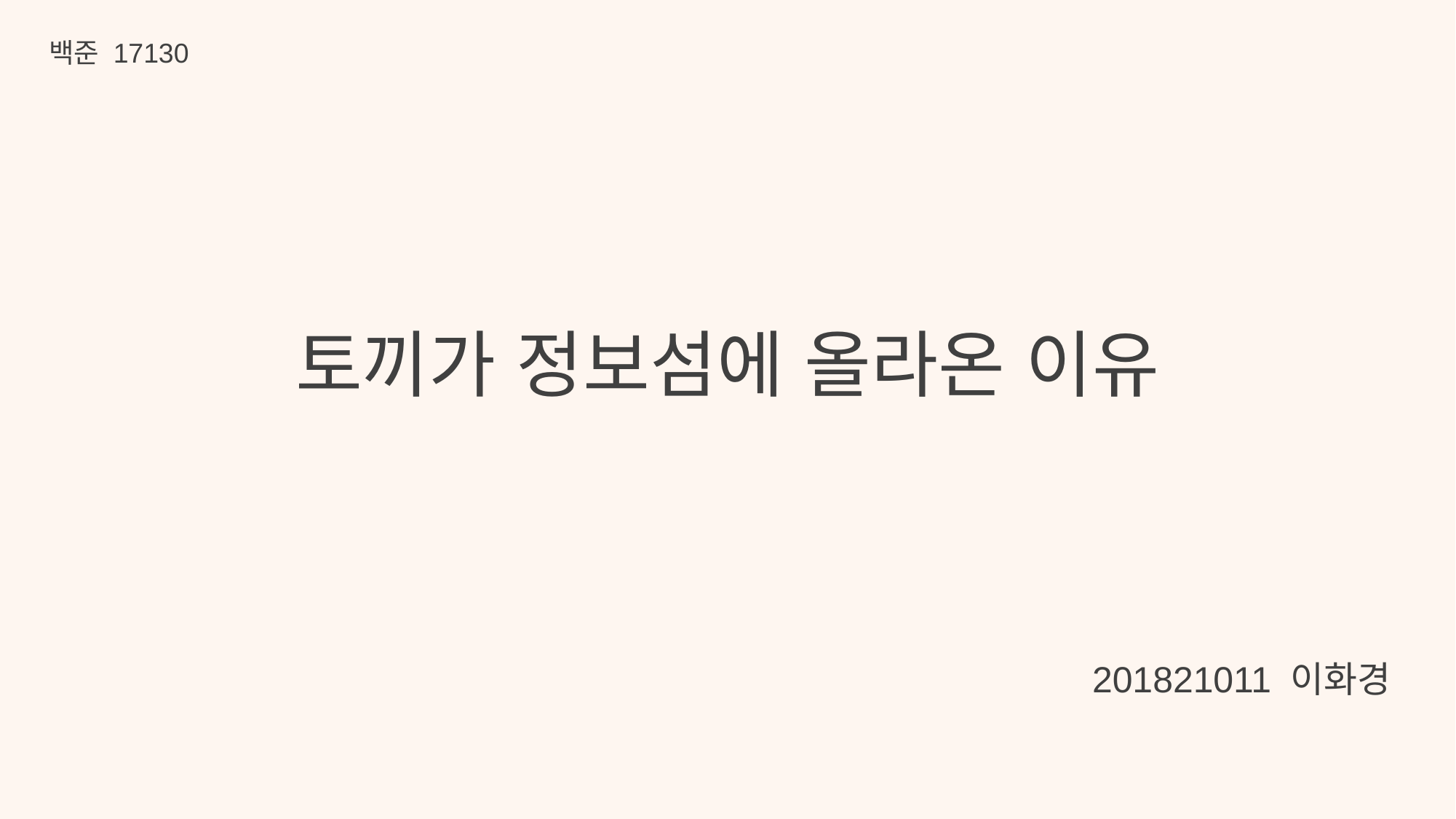

백준 17130
# 토끼가 정보섬에 올라온 이유
201821011 이화경